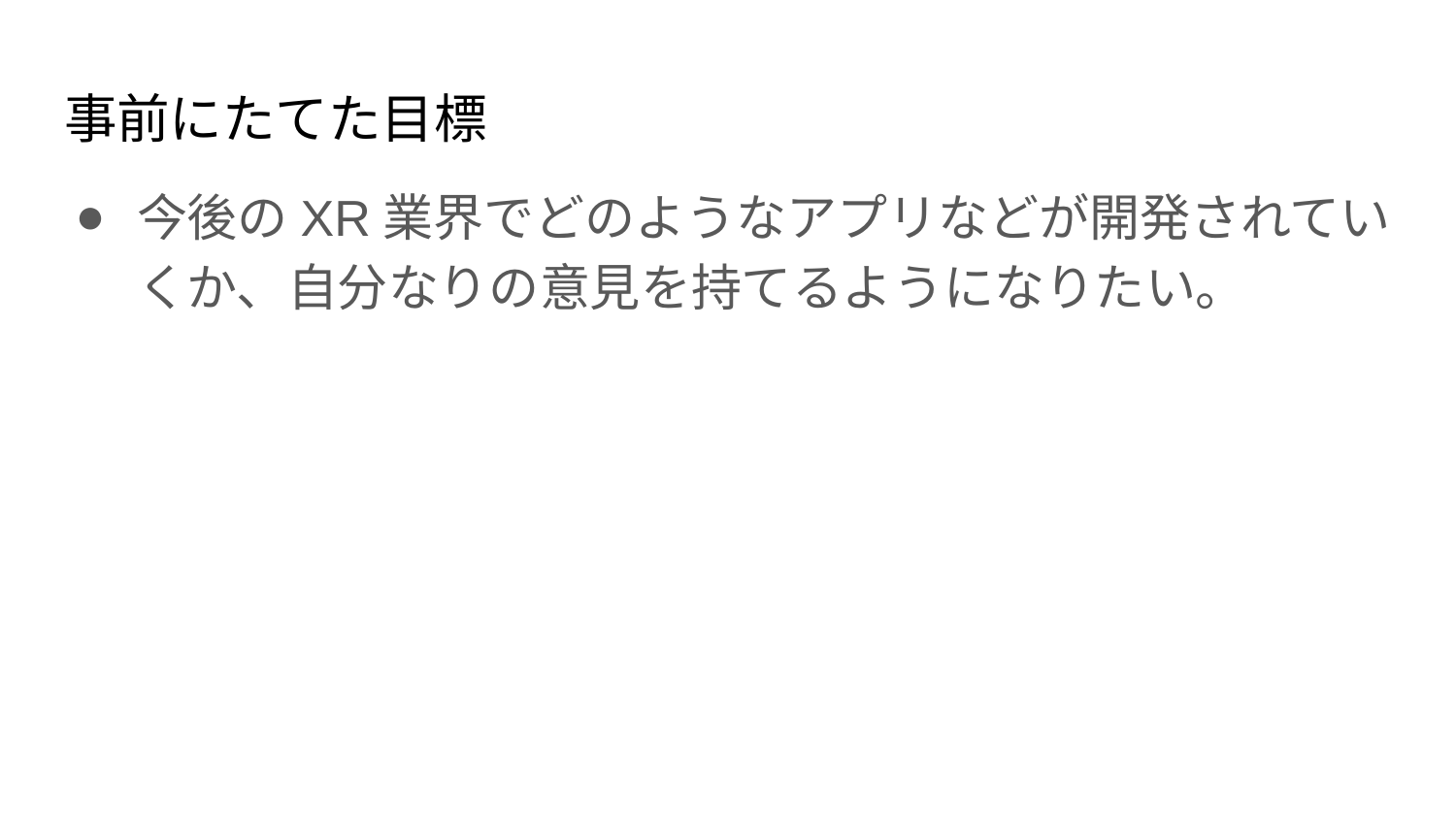

# 事前にたてた目標
今後のXR業界でどのようなアプリなどが開発されていくか、自分なりの意見を持てるようになりたい。